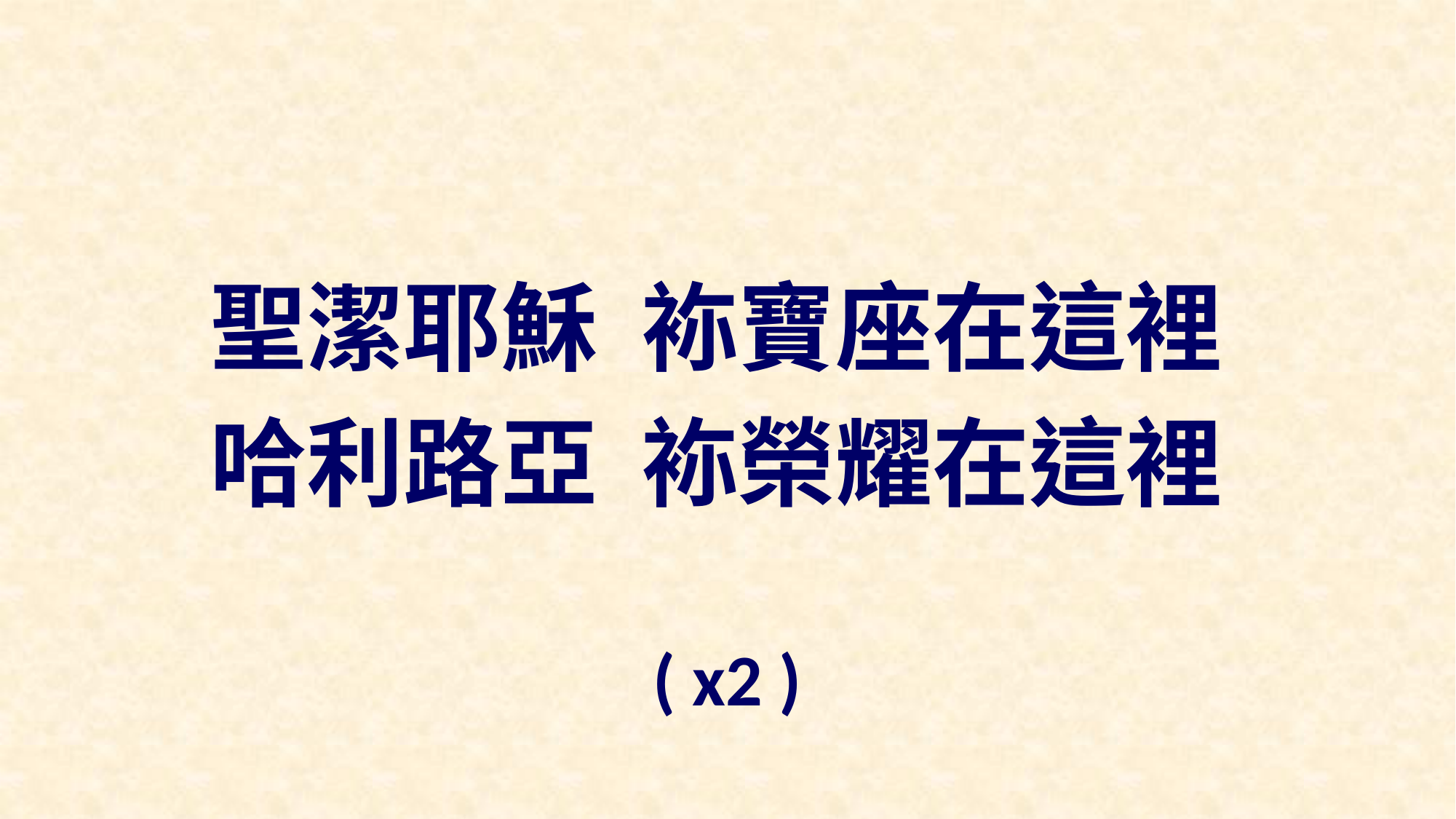

聖潔耶穌  袮寶座在這裡
哈利路亞  袮榮耀在這裡
( x2 )